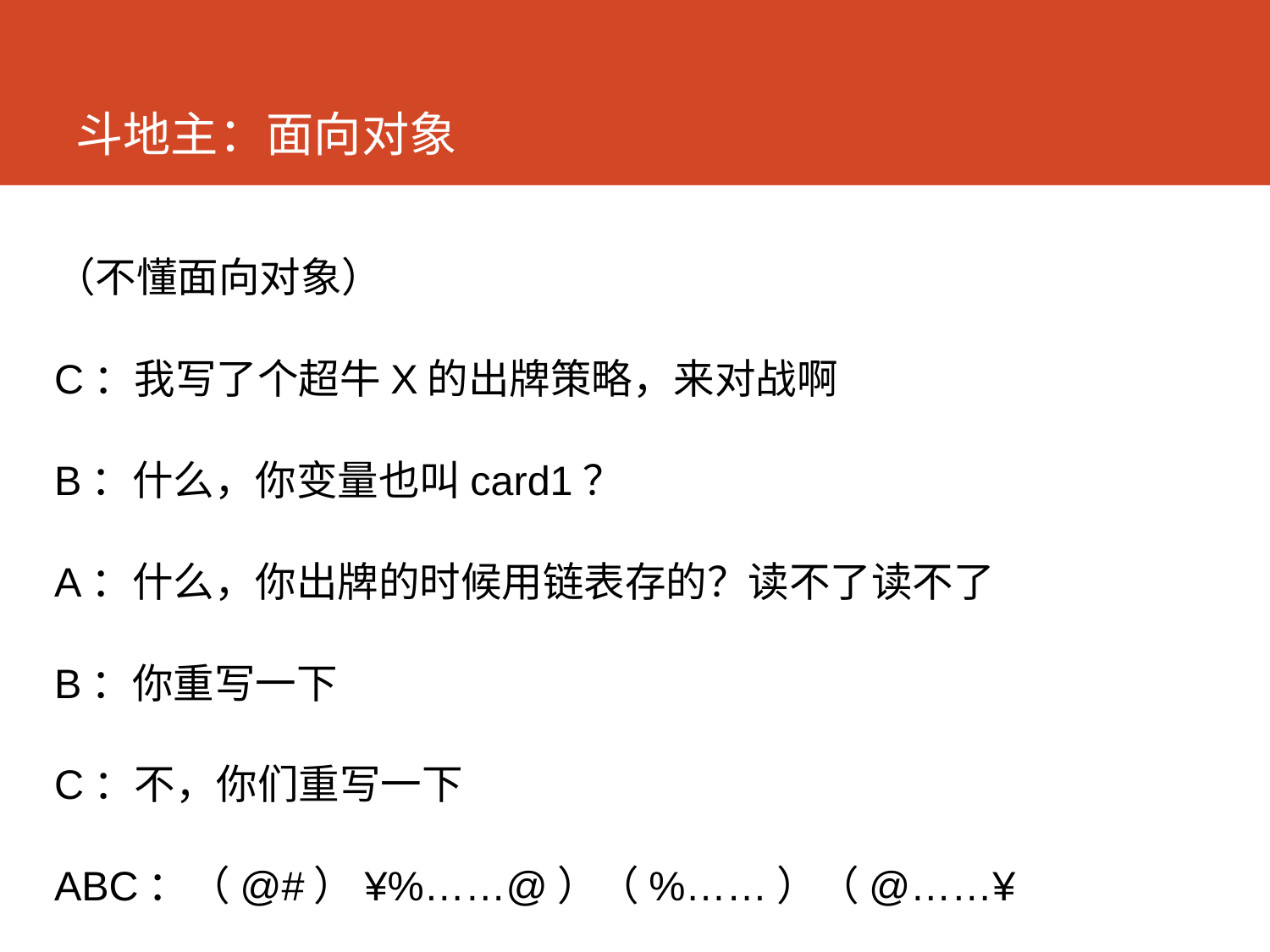

# 斗地主：面向对象
（不懂面向对象）
C：我写了个超牛X的出牌策略，来对战啊
B：什么，你变量也叫card1？
A：什么，你出牌的时候用链表存的？读不了读不了
B：你重写一下
C：不，你们重写一下
ABC：（@#）¥%……@）（%……）（@……¥